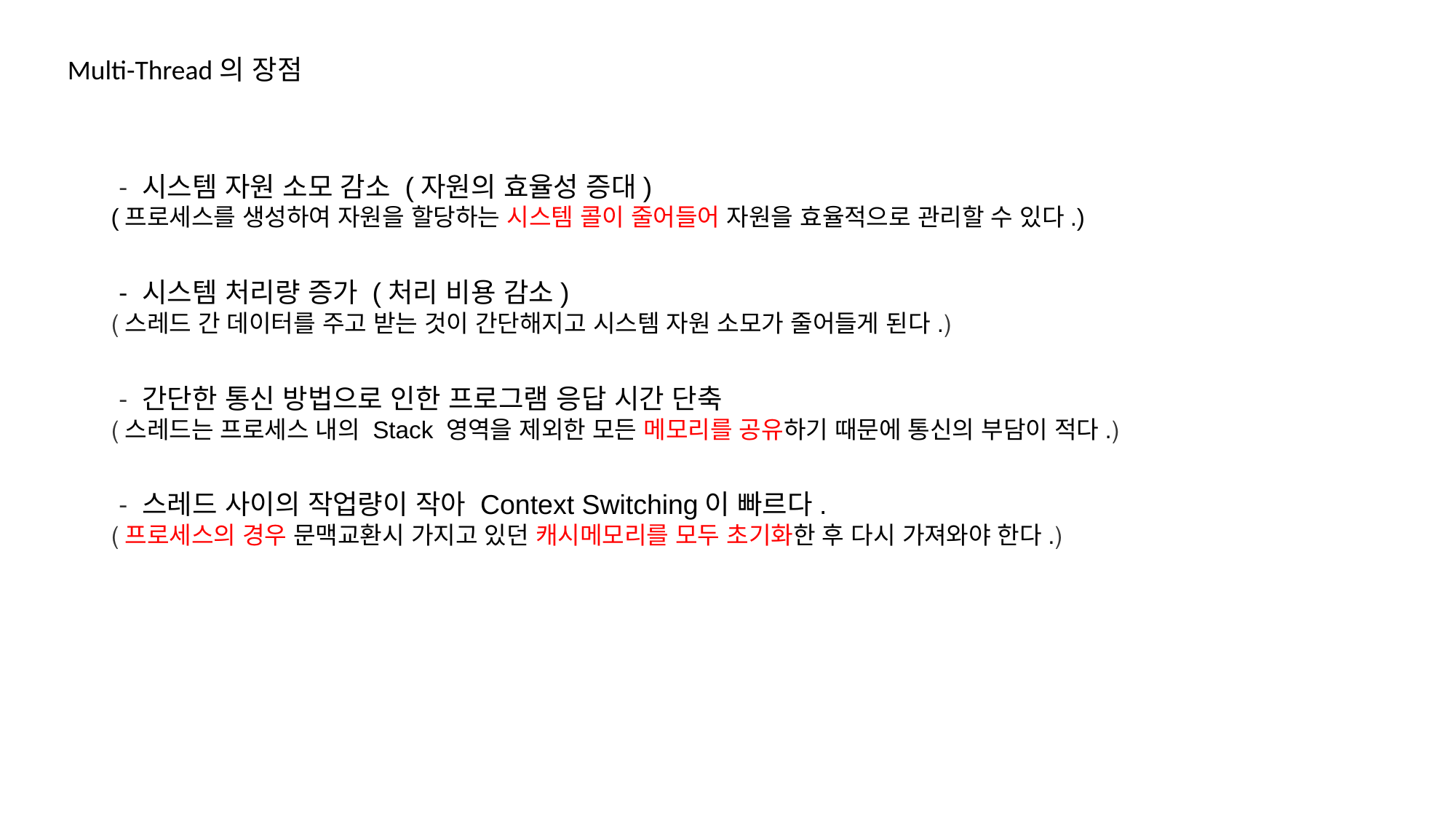

Multi-Thread의 장점
 - 시스템 자원 소모 감소 (자원의 효율성 증대)
(프로세스를 생성하여 자원을 할당하는 시스템 콜이 줄어들어 자원을 효율적으로 관리할 수 있다.)
 - 시스템 처리량 증가 (처리 비용 감소)
(스레드 간 데이터를 주고 받는 것이 간단해지고 시스템 자원 소모가 줄어들게 된다.)
 - 간단한 통신 방법으로 인한 프로그램 응답 시간 단축
(스레드는 프로세스 내의 Stack 영역을 제외한 모든 메모리를 공유하기 때문에 통신의 부담이 적다.)
 - 스레드 사이의 작업량이 작아 Context Switching이 빠르다.
(프로세스의 경우 문맥교환시 가지고 있던 캐시메모리를 모두 초기화한 후 다시 가져와야 한다.)